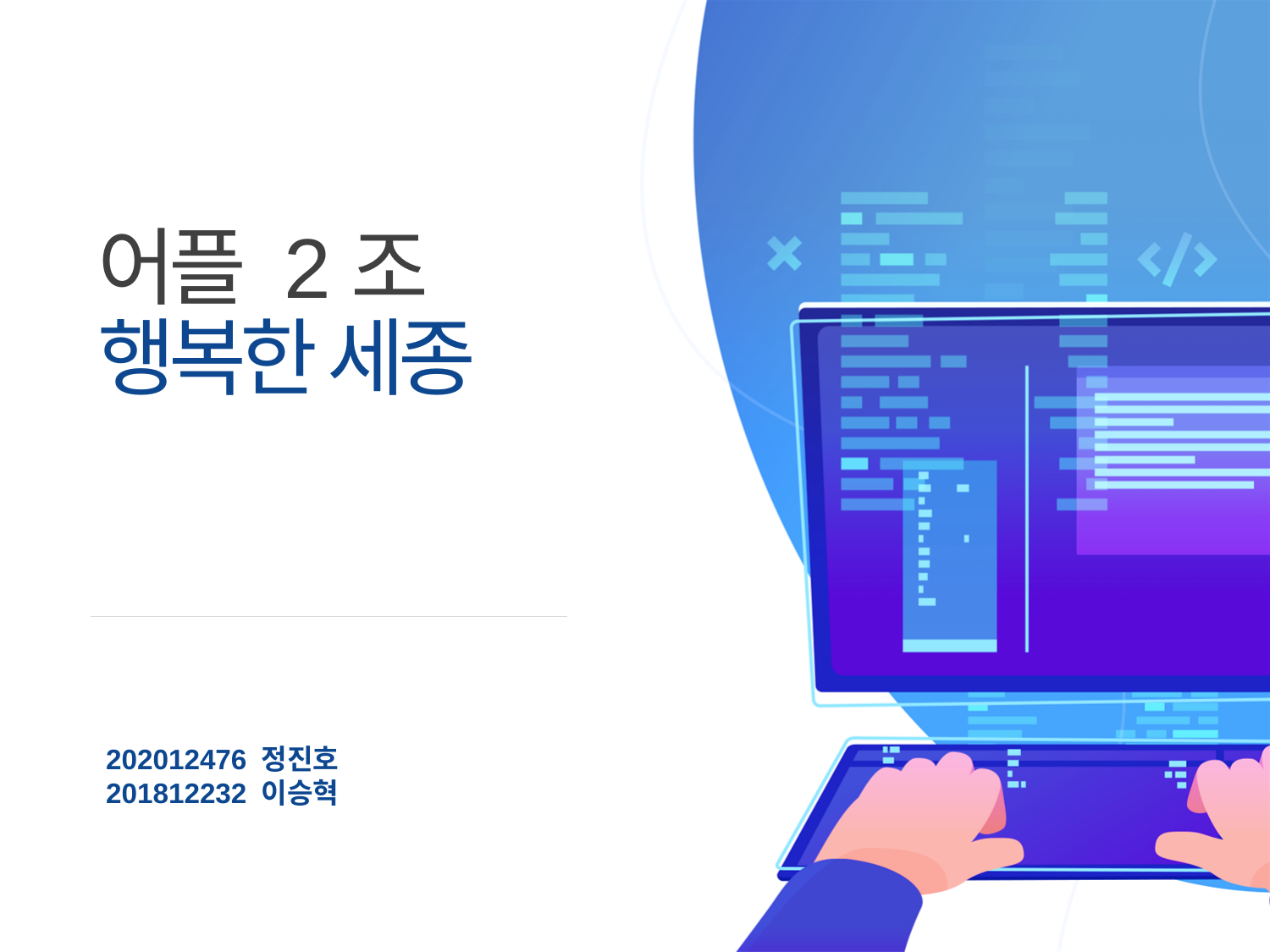

어플 2조
행복한 세종
202012476 정진호
201812232 이승혁